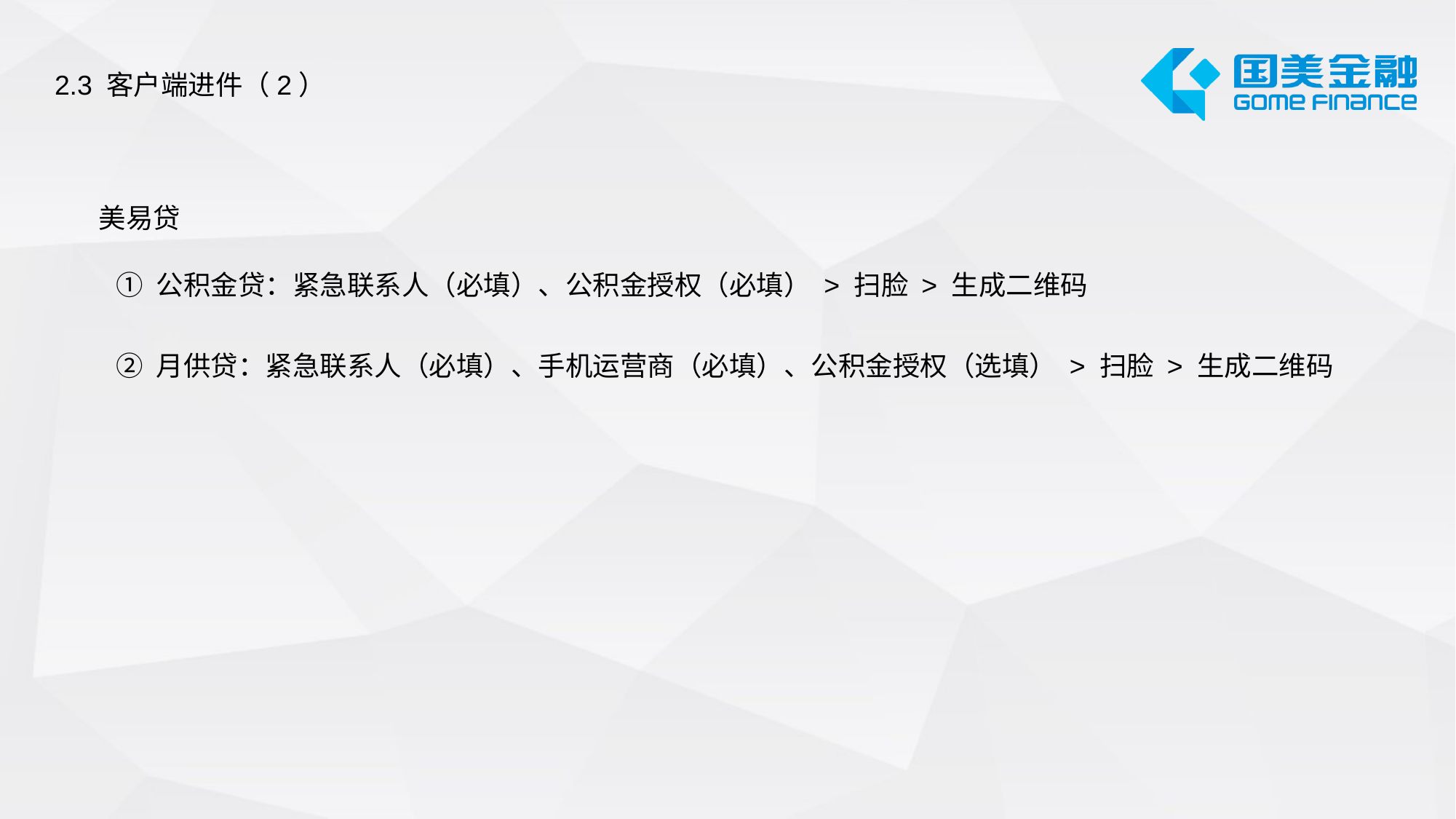

2.3 客户端进件（2）
美易贷
① 公积金贷：紧急联系人（必填）、公积金授权（必填） > 扫脸 > 生成二维码
② 月供贷：紧急联系人（必填）、手机运营商（必填）、公积金授权（选填） > 扫脸 > 生成二维码